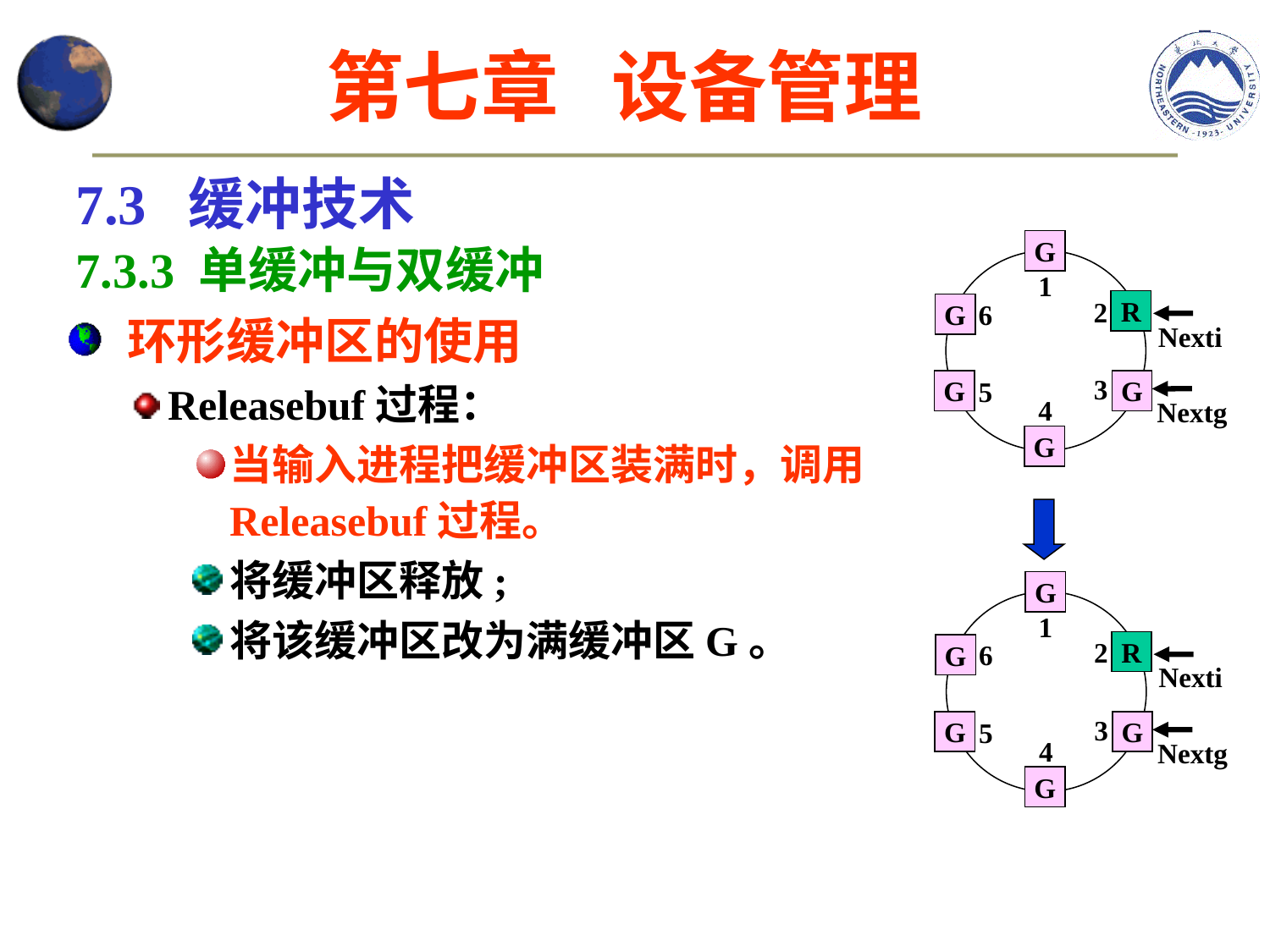

第七章   设备管理

7.3  缓冲技术
7.3.3 单缓冲与双缓冲
R
G

1
2
6
R
G
 环形缓冲区的使用
Releasebuf过程：
当输入进程把缓冲区装满时，调用Releasebuf过程。
将缓冲区释放;
将该缓冲区改为满缓冲区G。
Nexti

3
5
G
G
4
Nextg

G

G

1
2
6
R
G
Nexti

3
5
G
G
4
Nextg

G